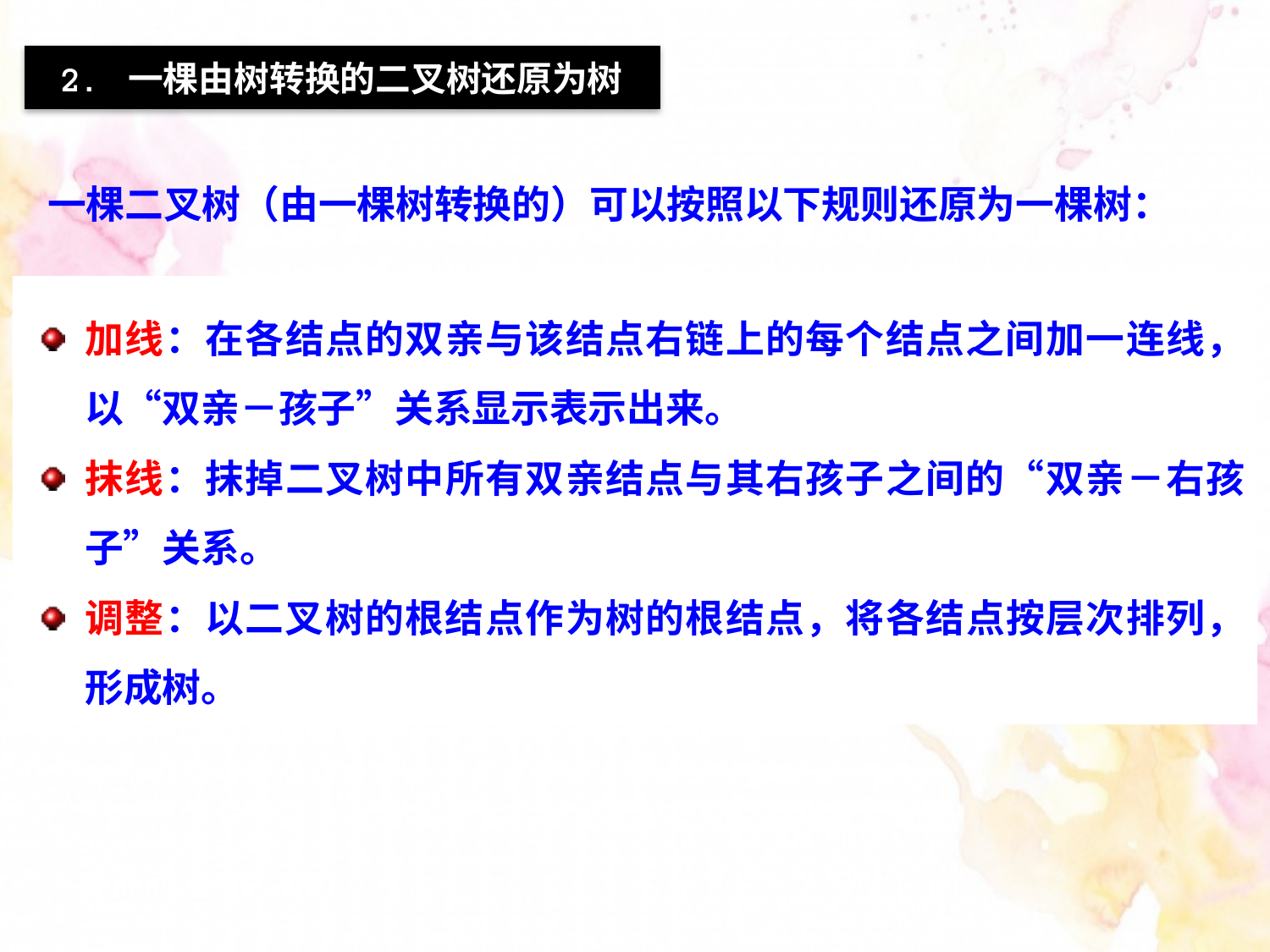

2. 一棵由树转换的二叉树还原为树
一棵二叉树（由一棵树转换的）可以按照以下规则还原为一棵树：
加线：在各结点的双亲与该结点右链上的每个结点之间加一连线，以“双亲－孩子”关系显示表示出来。
抹线：抹掉二叉树中所有双亲结点与其右孩子之间的“双亲－右孩子”关系。
调整：以二叉树的根结点作为树的根结点，将各结点按层次排列，形成树。